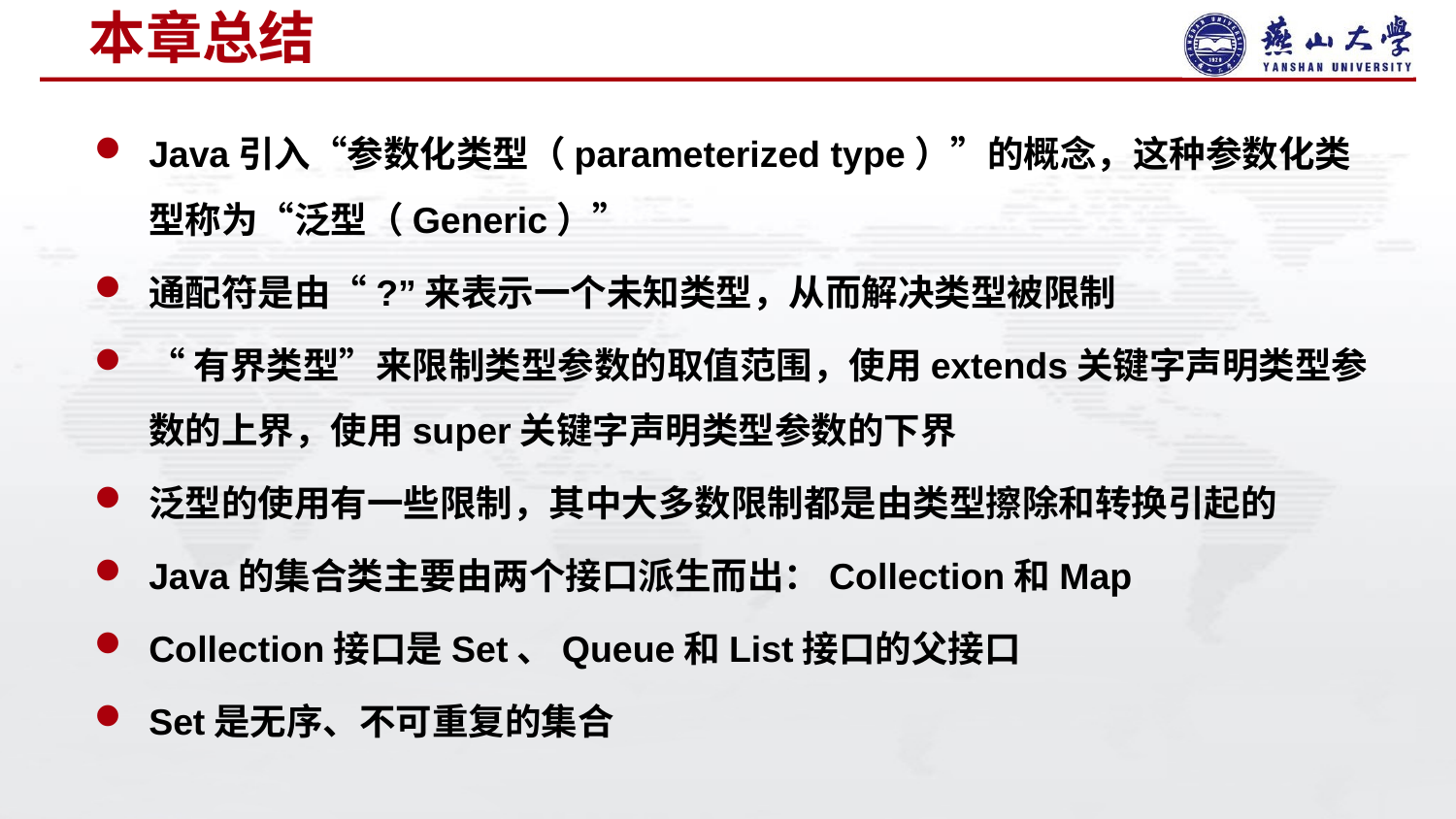

# 本章总结
Java引入“参数化类型（parameterized type）”的概念，这种参数化类型称为“泛型（Generic）”
通配符是由“?”来表示一个未知类型，从而解决类型被限制
“有界类型”来限制类型参数的取值范围，使用extends关键字声明类型参数的上界，使用super关键字声明类型参数的下界
泛型的使用有一些限制，其中大多数限制都是由类型擦除和转换引起的
Java的集合类主要由两个接口派生而出：Collection和Map
Collection接口是Set、Queue和List接口的父接口
Set是无序、不可重复的集合